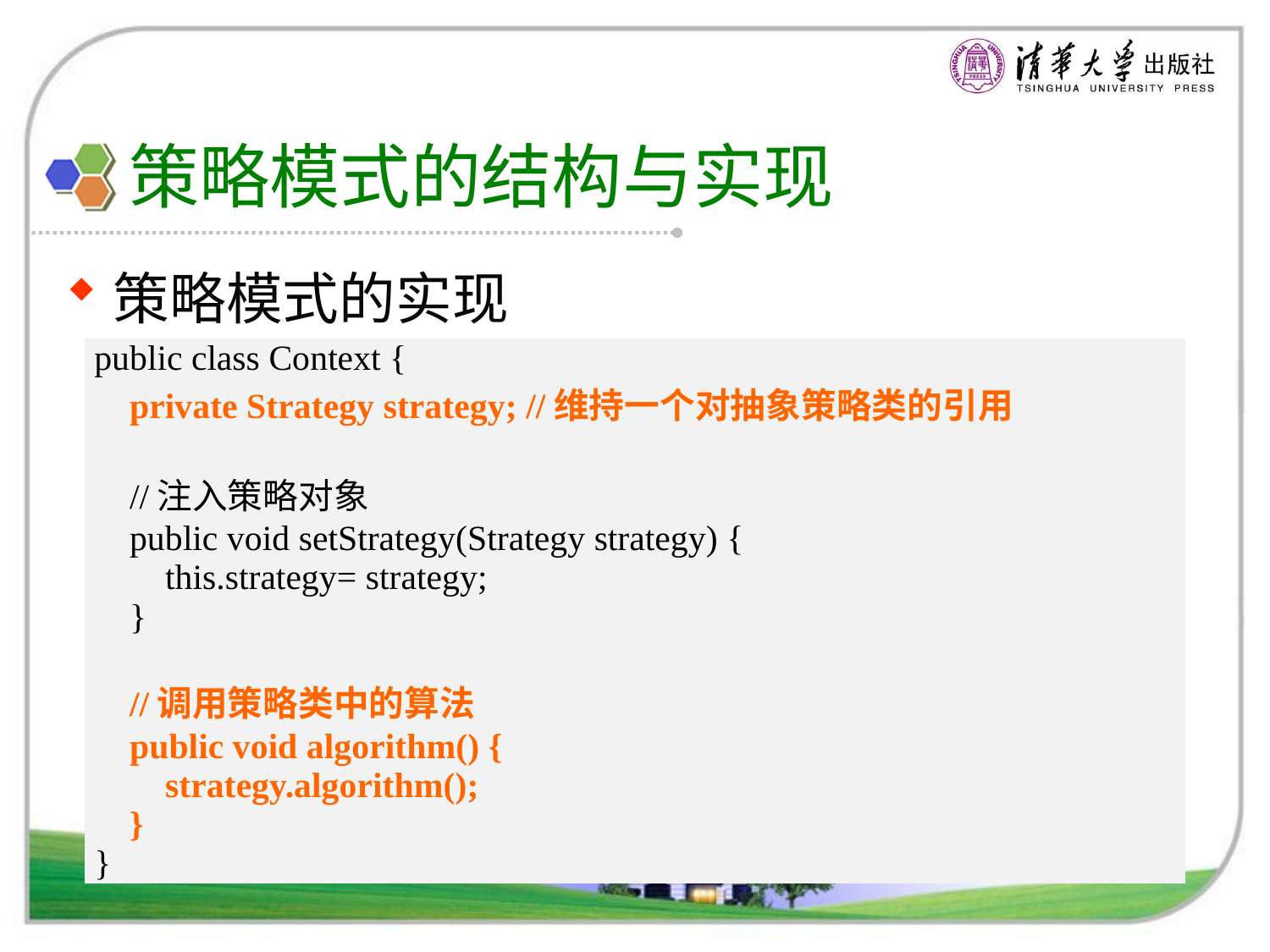

# 策略模式的结构与实现
策略模式的实现
典型的环境类代码：
| public class Context { private Strategy strategy; //维持一个对抽象策略类的引用 //注入策略对象 public void setStrategy(Strategy strategy) { this.strategy= strategy; } //调用策略类中的算法 public void algorithm() { strategy.algorithm(); } } |
| --- |